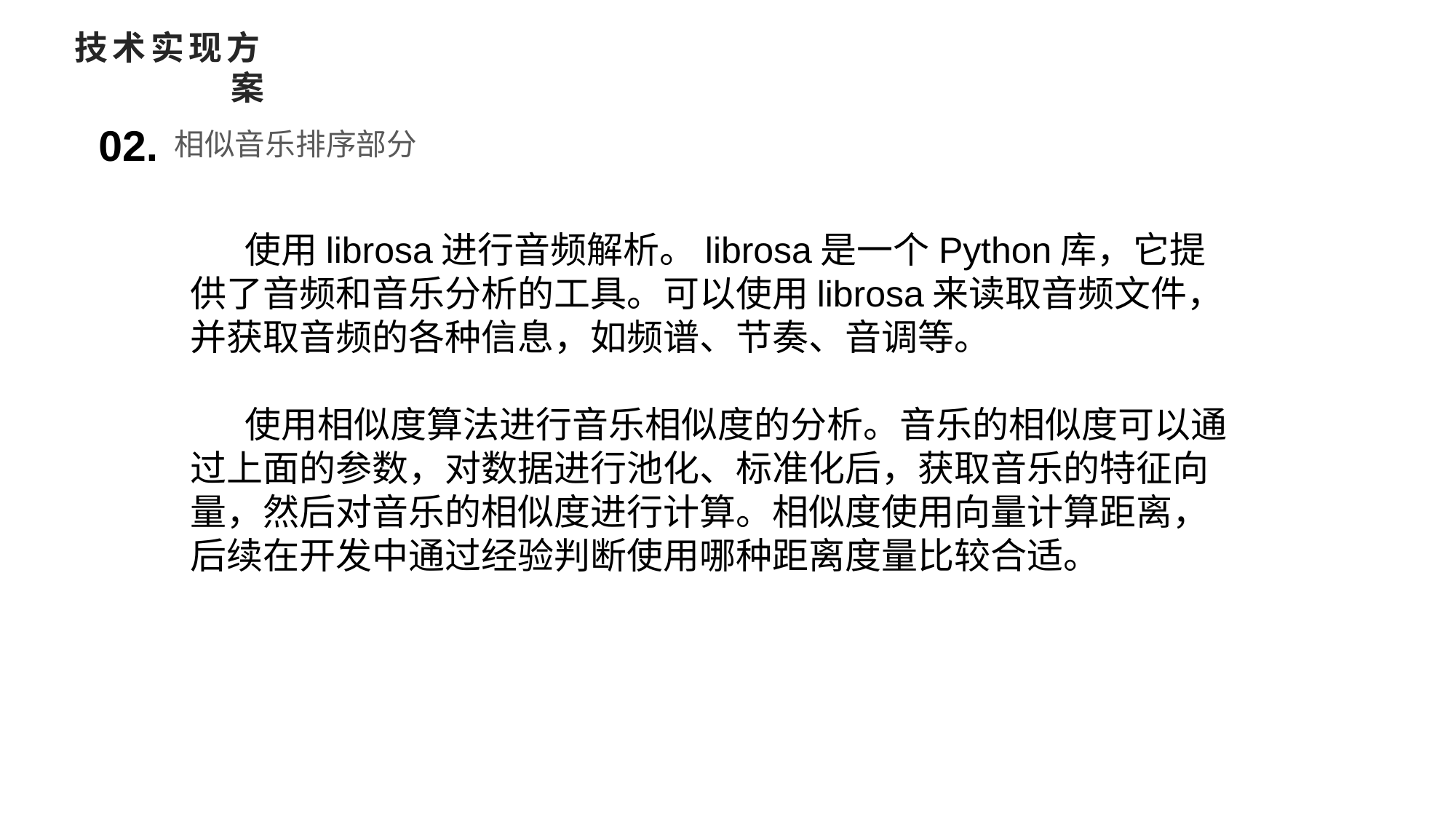

技术实现方案
相似音乐排序部分
02.
使用librosa进行音频解析。librosa是一个Python库，它提供了音频和音乐分析的工具。可以使用librosa来读取音频文件，并获取音频的各种信息，如频谱、节奏、音调等。

使用相似度算法进行音乐相似度的分析。音乐的相似度可以通过上面的参数，对数据进行池化、标准化后，获取音乐的特征向量，然后对音乐的相似度进行计算。相似度使用向量计算距离，后续在开发中通过经验判断使用哪种距离度量比较合适。